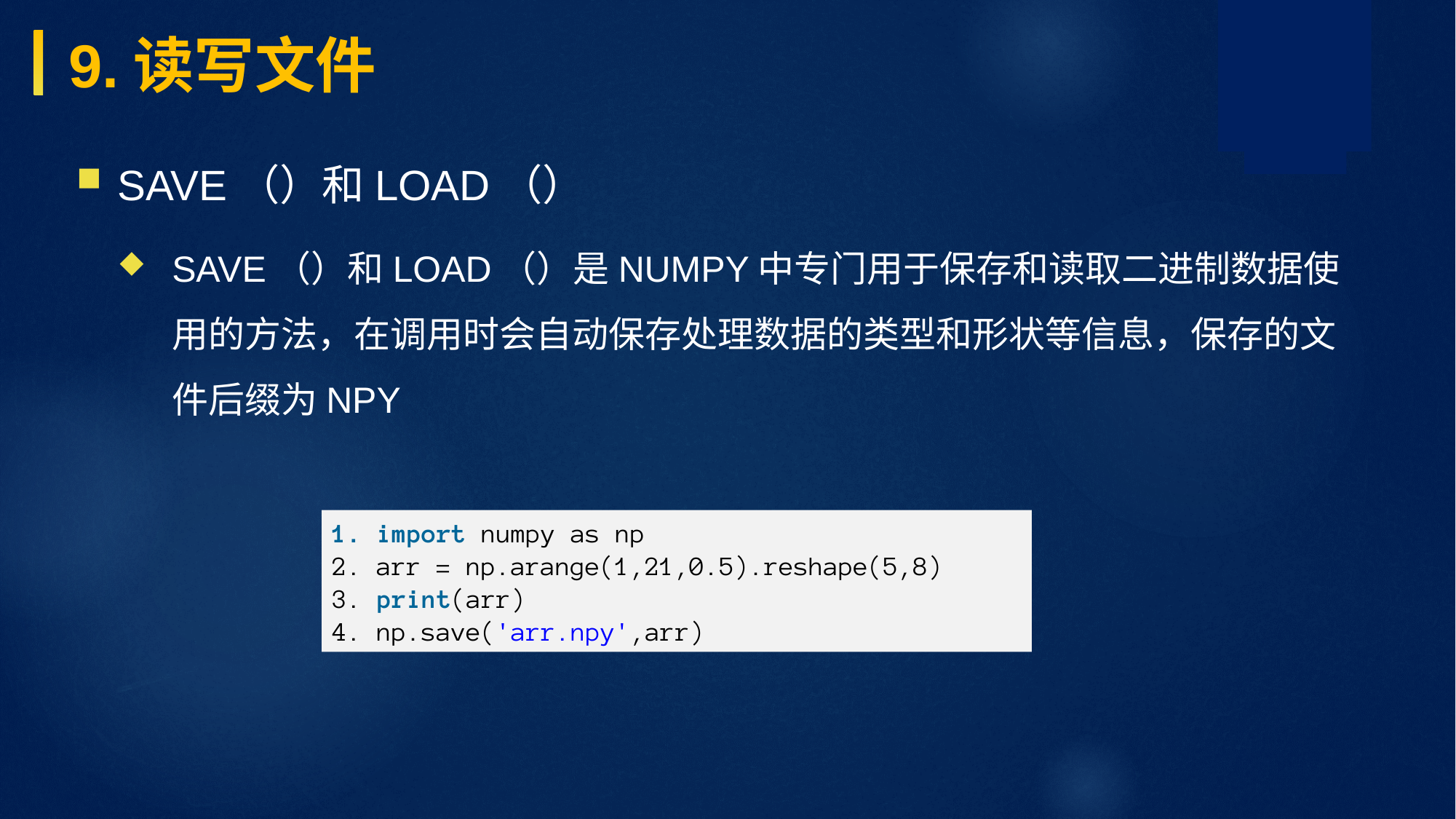

9.读写文件
save（）和load（）
save（）和load（）是NumPy中专门用于保存和读取二进制数据使用的方法，在调用时会自动保存处理数据的类型和形状等信息，保存的文件后缀为npy

1. import numpy as np    2. arr = np.arange(1,21,0.5).reshape(5,8)    3. print(arr)    4. np.save('arr.npy',arr)